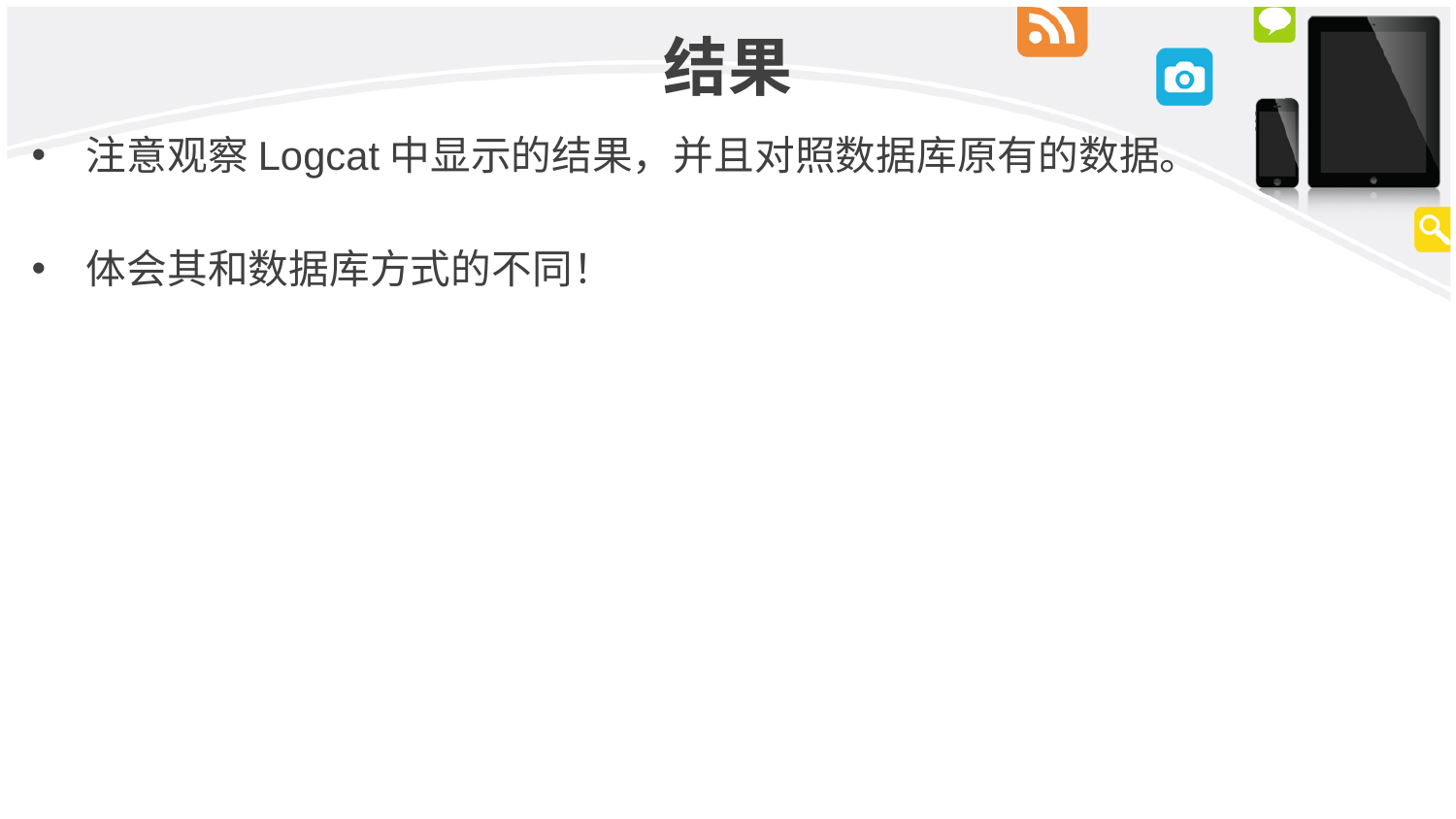

# 结果
注意观察Logcat中显示的结果，并且对照数据库原有的数据。

体会其和数据库方式的不同！